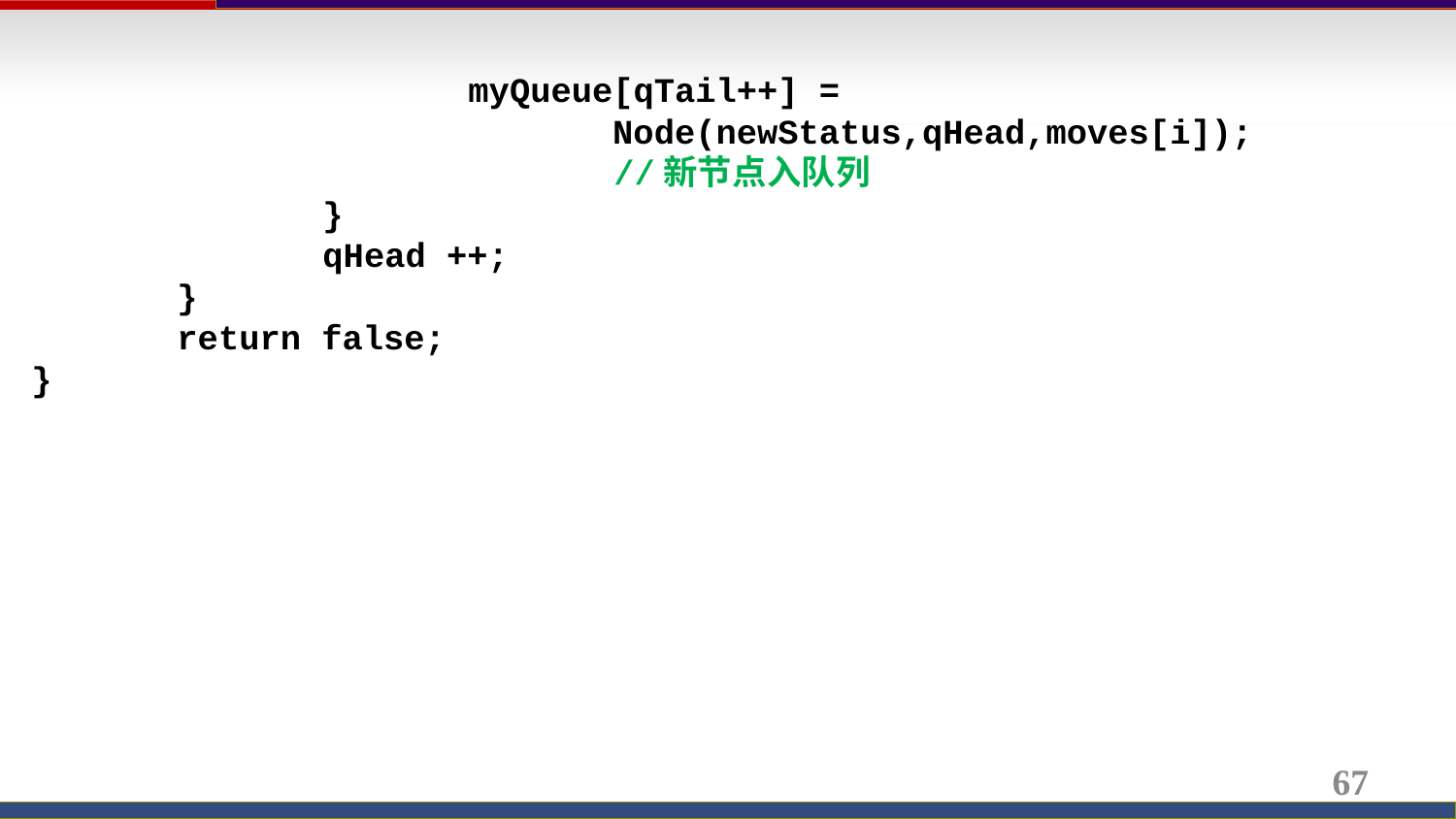

myQueue[qTail++] =
			       Node(newStatus,qHead,moves[i]);
				//新节点入队列
		}
		qHead ++;
	}
	return false;
}